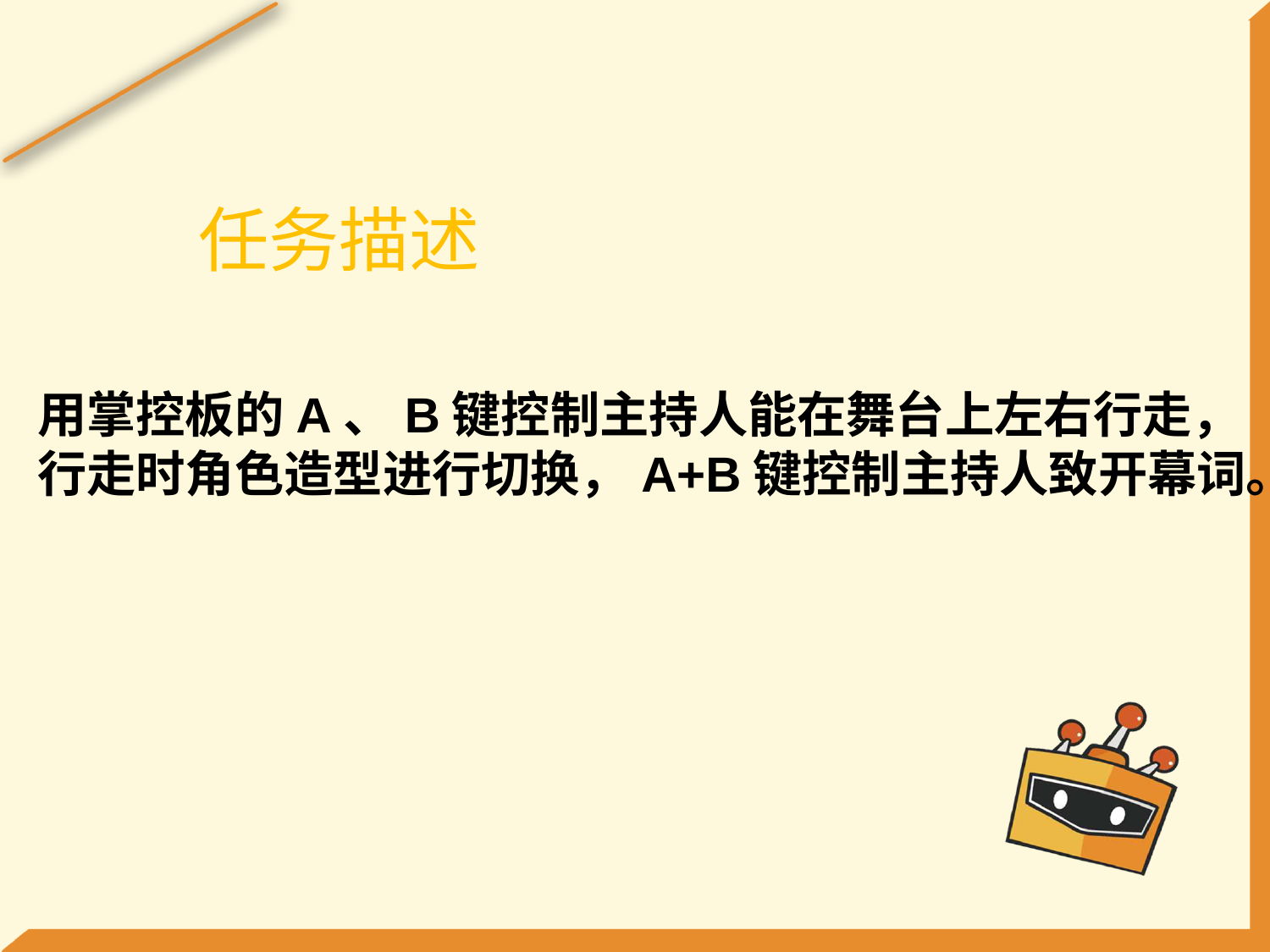

任务描述
用掌控板的A、B键控制主持人能在舞台上左右行走，
行走时角色造型进行切换，A+B键控制主持人致开幕词。